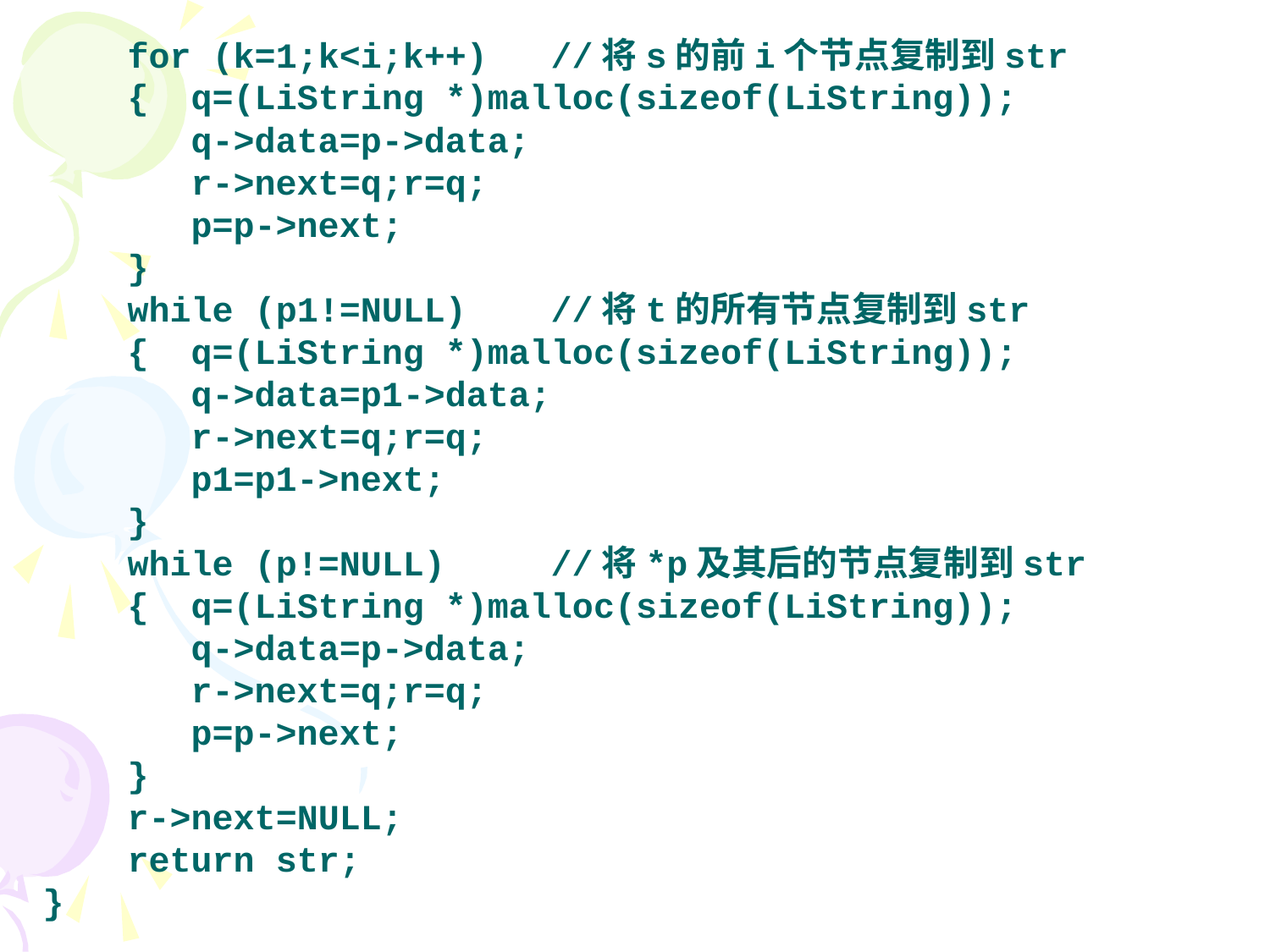

for (k=1;k<i;k++)	//将s的前i个节点复制到str
    {  q=(LiString *)malloc(sizeof(LiString));
	 q->data=p->data;
	 r->next=q;r=q;
	 p=p->next;
    }
    while (p1!=NULL)	//将t的所有节点复制到str
    {  q=(LiString *)malloc(sizeof(LiString));
	 q->data=p1->data;
	 r->next=q;r=q;
	 p1=p1->next;
    }
    while (p!=NULL)	//将*p及其后的节点复制到str
    {  q=(LiString *)malloc(sizeof(LiString));
	 q->data=p->data;
	 r->next=q;r=q;
	 p=p->next;
    }
    r->next=NULL;
    return str;
}